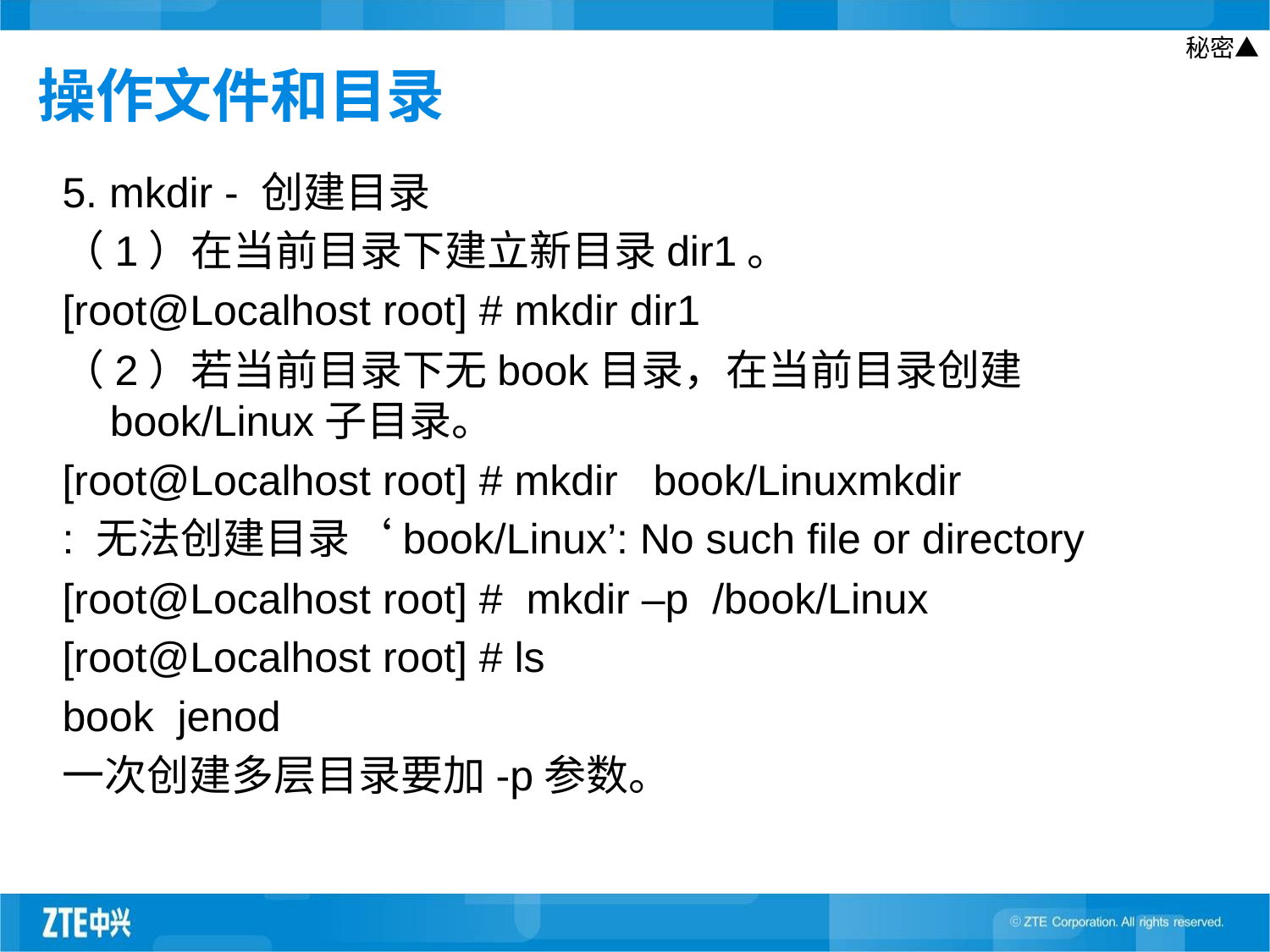

# 操作文件和目录
5. mkdir - 创建目录
（1）在当前目录下建立新目录dir1。
[root@Localhost root] # mkdir dir1
（2）若当前目录下无book目录，在当前目录创建book/Linux子目录。
[root@Localhost root] # mkdir   book/Linuxmkdir
: 无法创建目录‘book/Linux’: No such file or directory
[root@Localhost root] #  mkdir –p  /book/Linux
[root@Localhost root] # ls
book  jenod
一次创建多层目录要加-p参数。